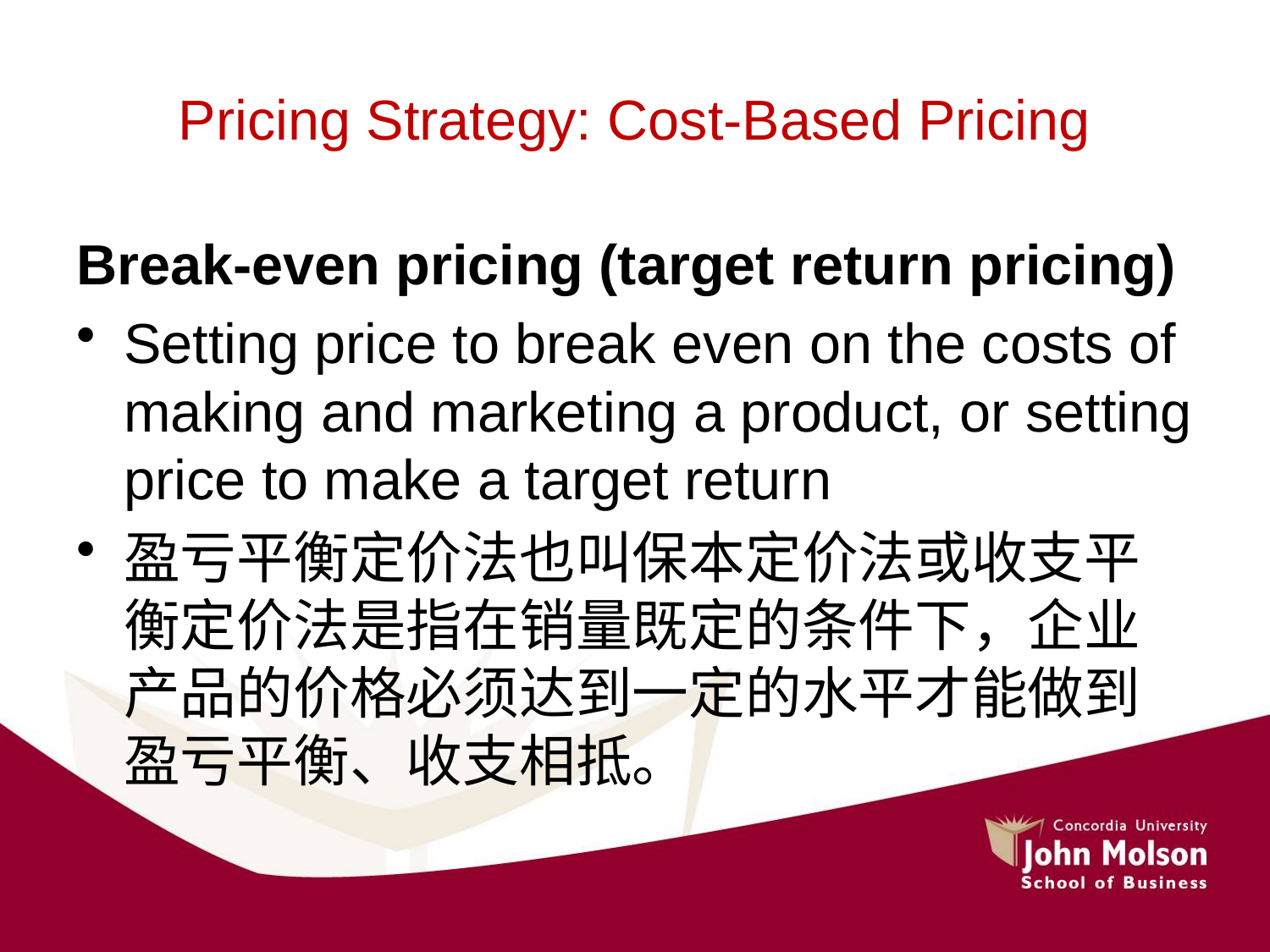

# Pricing Strategy: Cost-Based Pricing
Break-even pricing (target return pricing)
Setting price to break even on the costs of making and marketing a product, or setting price to make a target return
盈亏平衡定价法也叫保本定价法或收支平衡定价法是指在销量既定的条件下，企业产品的价格必须达到一定的水平才能做到盈亏平衡、收支相抵。